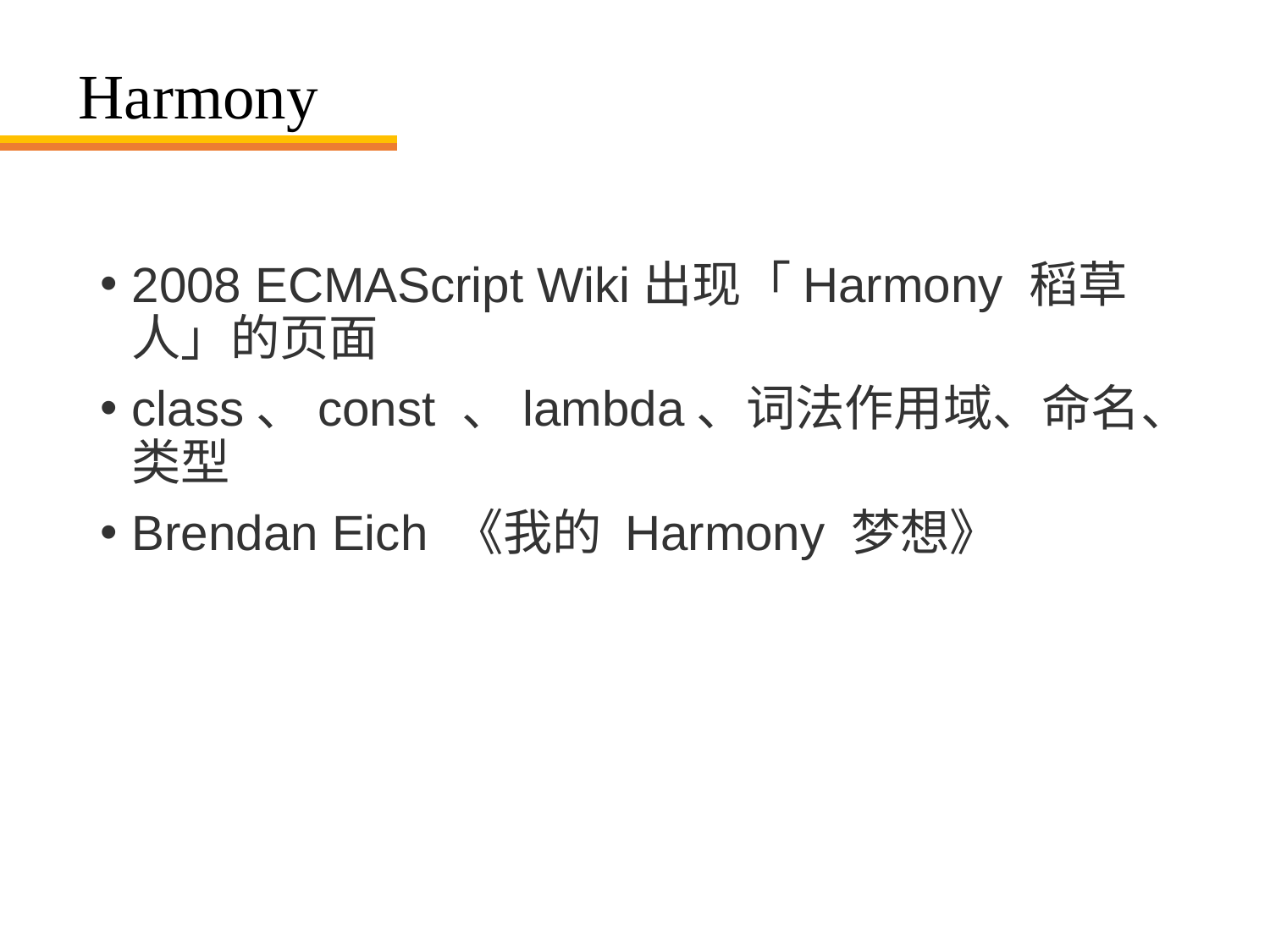

# Harmony
2008 ECMAScript Wiki出现「Harmony 稻草人」的页面
class、const 、lambda、词法作用域、命名、类型
Brendan Eich 《我的 Harmony 梦想》